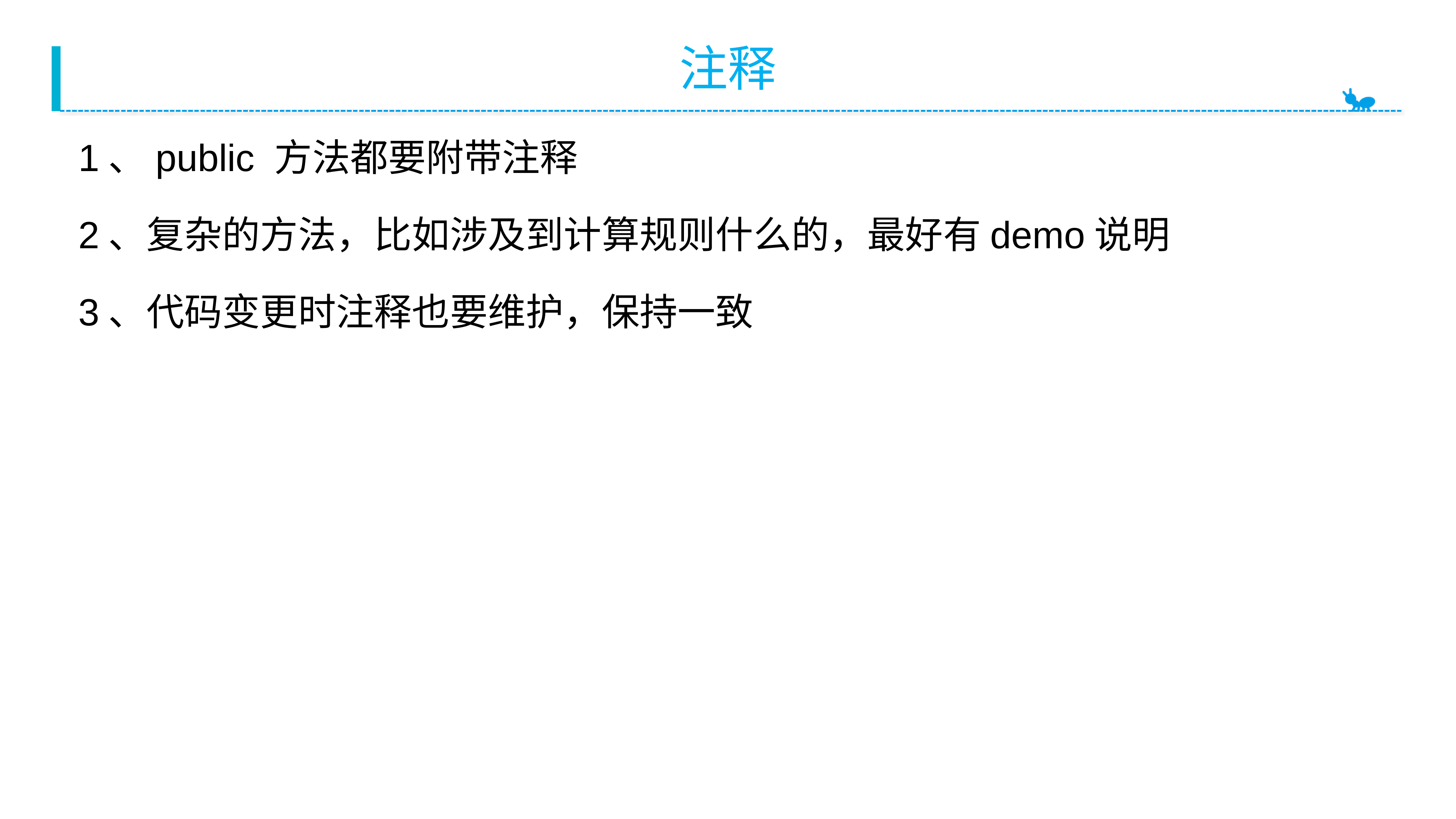

# 注释
1、public 方法都要附带注释
2、复杂的方法，比如涉及到计算规则什么的，最好有demo说明
3、代码变更时注释也要维护，保持一致